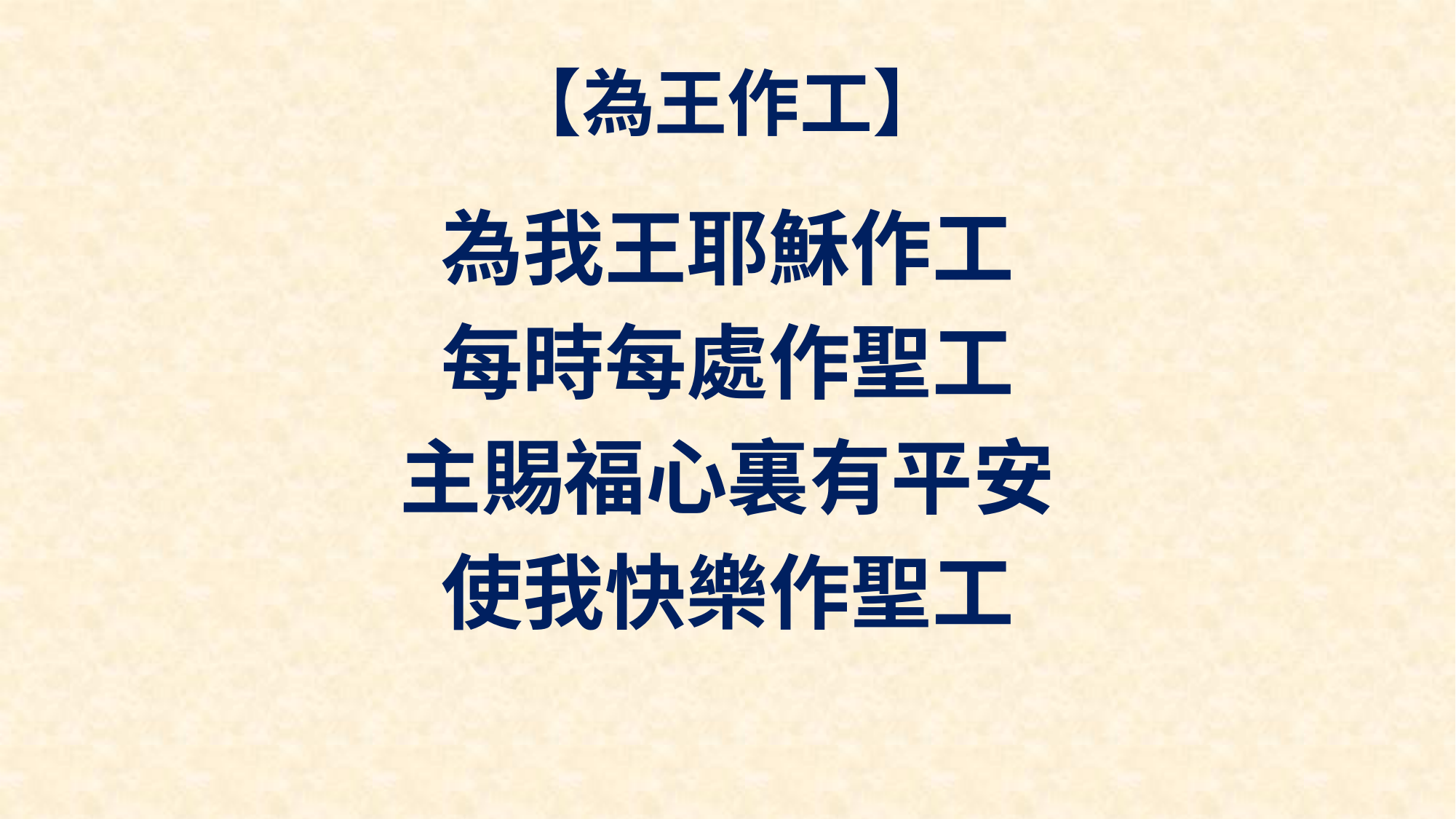

# 【為王作工】
為我王耶穌作工
每時每處作聖工
主賜福心裏有平安
使我快樂作聖工